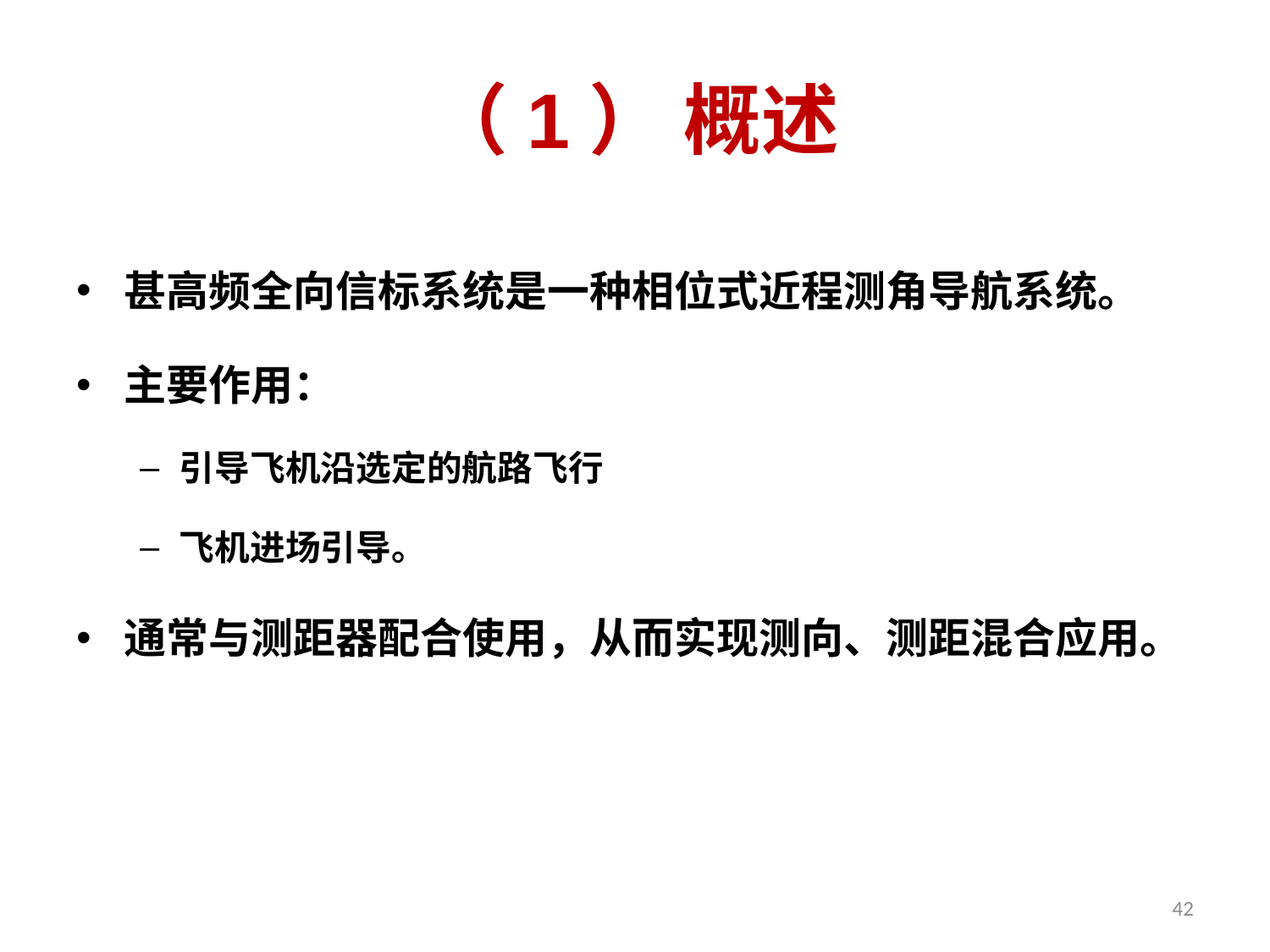

# （1） 概述
甚高频全向信标系统是一种相位式近程测角导航系统。
主要作用：
引导飞机沿选定的航路飞行
飞机进场引导。
通常与测距器配合使用，从而实现测向、测距混合应用。
42